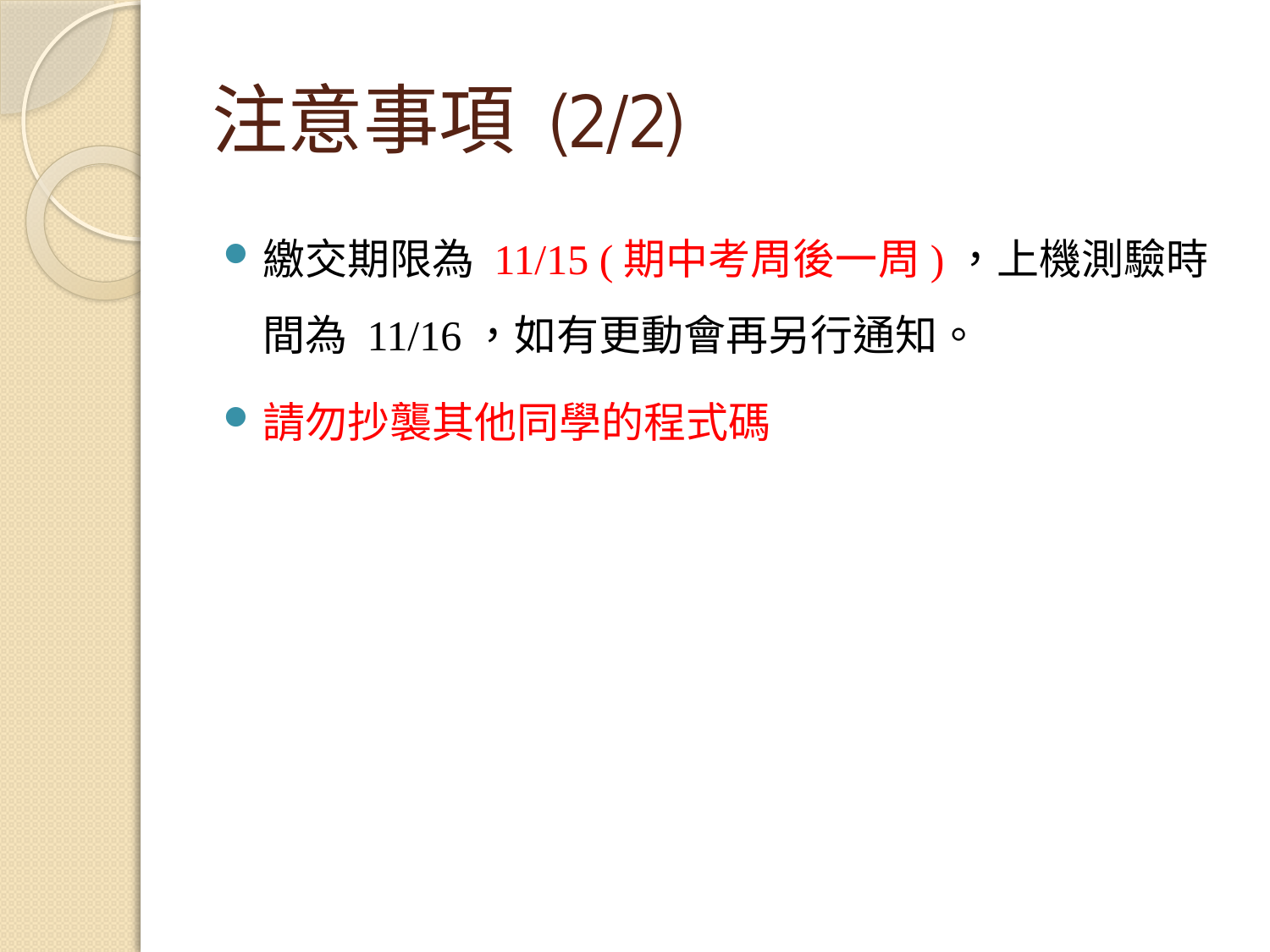

# 注意事項 (2/2)
繳交期限為 11/15 (期中考周後一周)，上機測驗時間為 11/16，如有更動會再另行通知。
請勿抄襲其他同學的程式碼